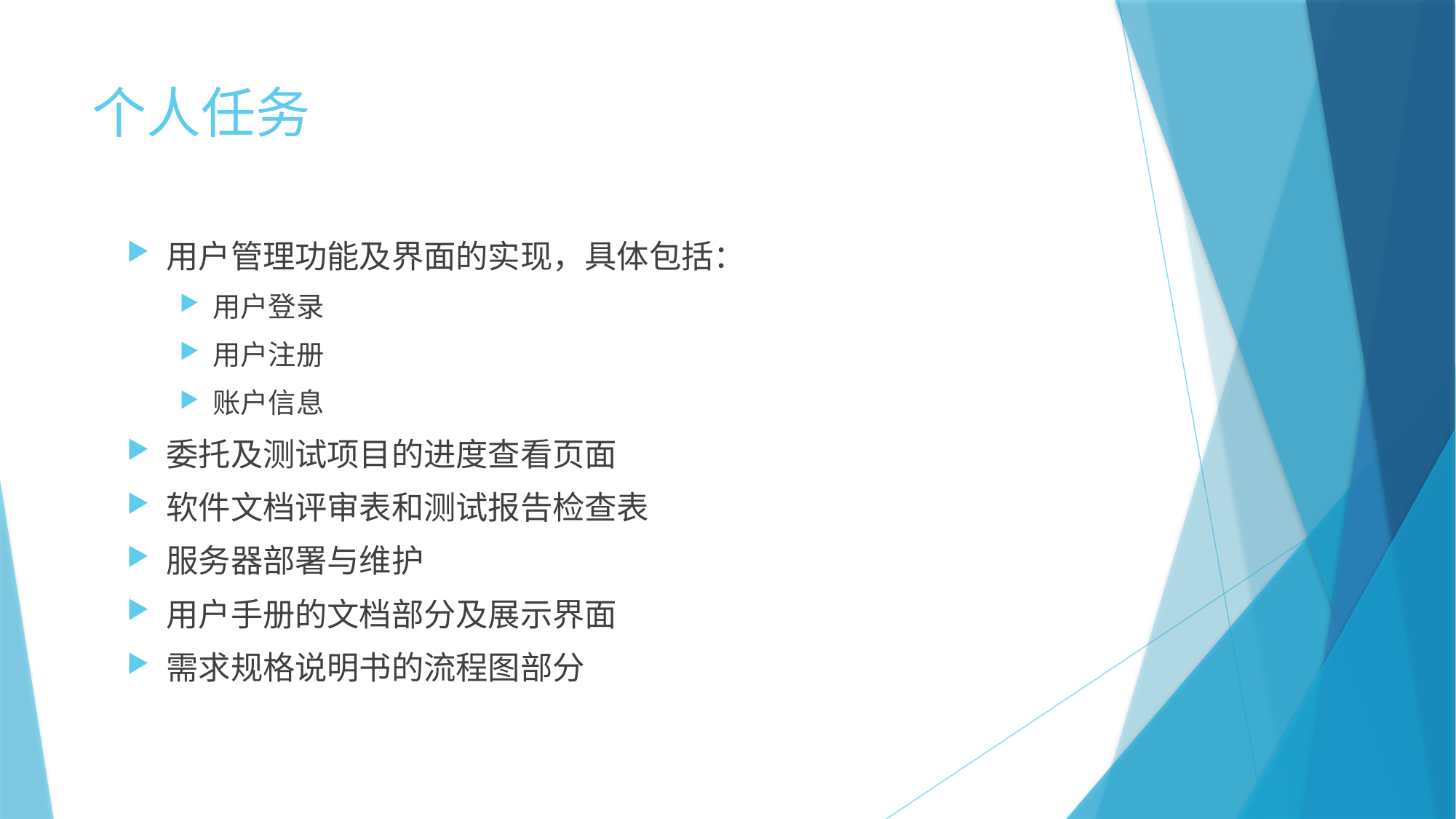

# 个人任务
用户管理功能及界面的实现，具体包括：
用户登录
用户注册
账户信息
委托及测试项目的进度查看页面
软件文档评审表和测试报告检查表
服务器部署与维护
用户手册的文档部分及展示界面
需求规格说明书的流程图部分